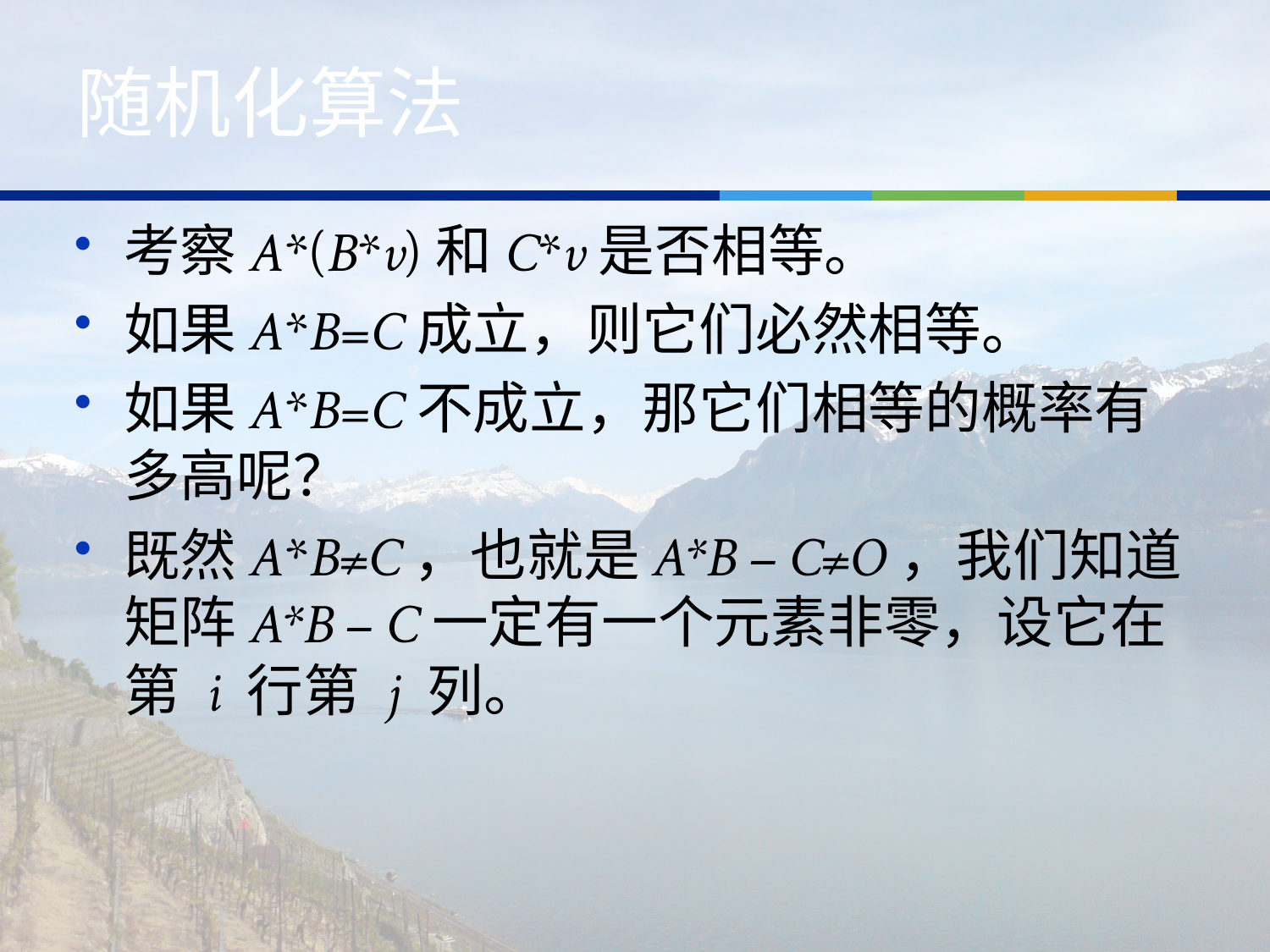

# 随机化算法
考察A*(B*v)和C*v是否相等。
如果A*B=C成立，则它们必然相等。
如果A*B=C不成立，那它们相等的概率有多高呢？
既然A*B≠C，也就是A*B – C≠O，我们知道矩阵A*B – C一定有一个元素非零，设它在第 i 行第 j 列。